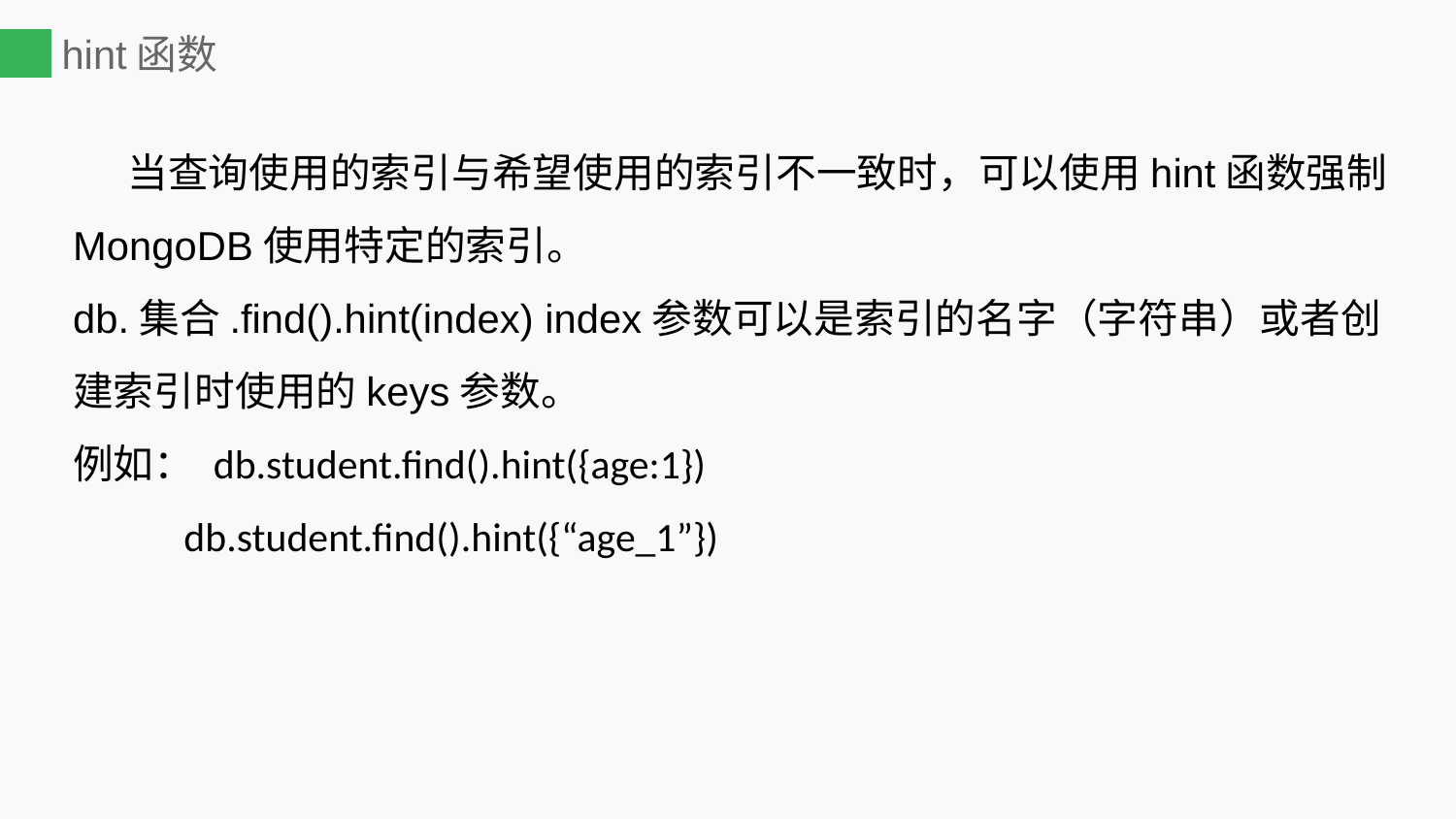

# hint函数
     当查询使用的索引与希望使用的索引不一致时，可以使用hint函数强制MongoDB使用特定的索引。
db.集合.find().hint(index) index参数可以是索引的名字（字符串）或者创建索引时使用的keys参数。
例如： db.student.find().hint({age:1})
            db.student.find().hint({“age_1”})